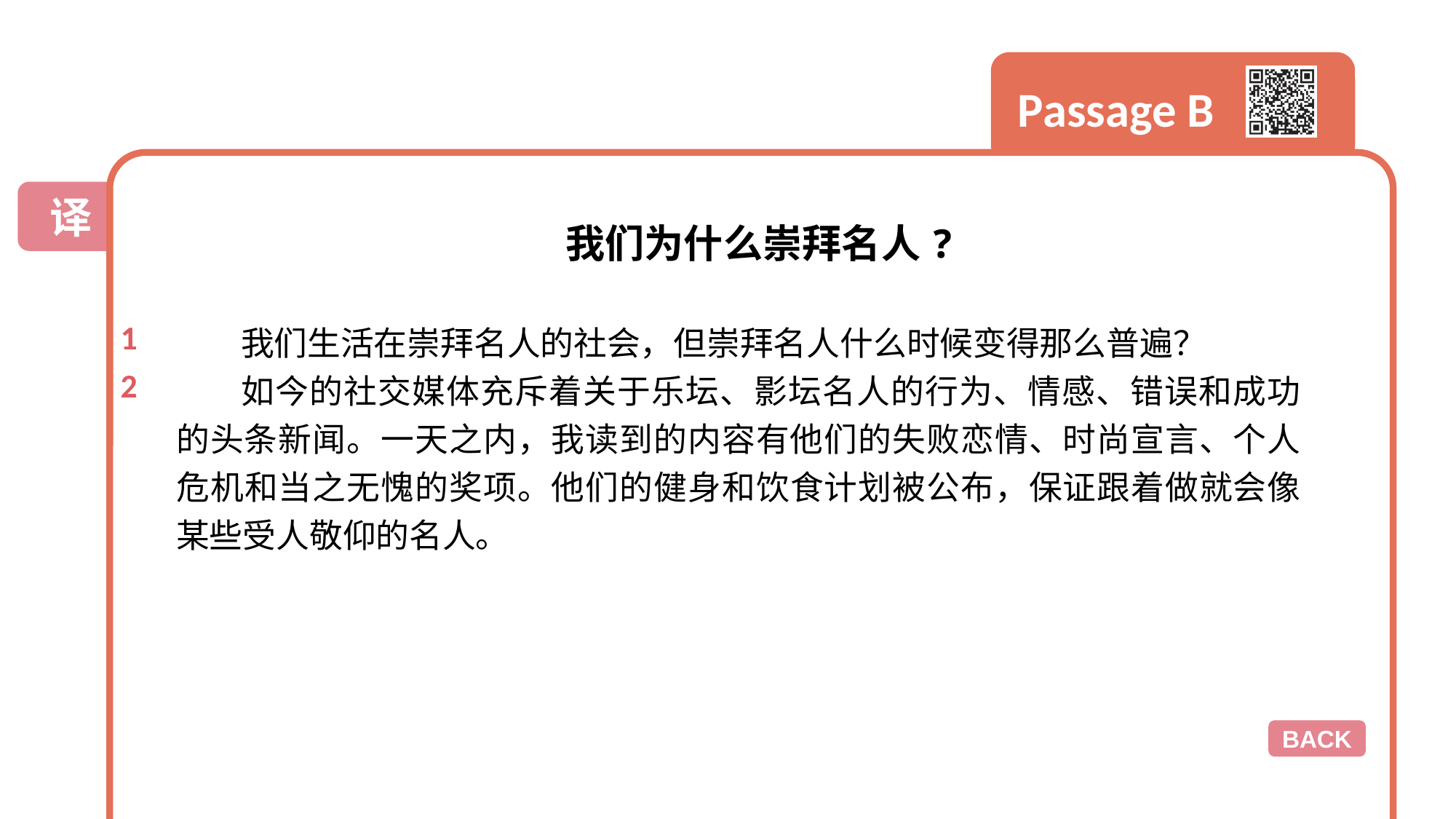

我们为什么崇拜名人?

我们生活在崇拜名人的社会，但崇拜名人什么时候变得那么普遍？
如今的社交媒体充斥着关于乐坛、影坛名人的行为、情感、错误和成功的头条新闻。一天之内，我读到的内容有他们的失败恋情、时尚宣言、个人危机和当之无愧的奖项。他们的健身和饮食计划被公布，保证跟着做就会像某些受人敬仰的名人。

1
2

BACK